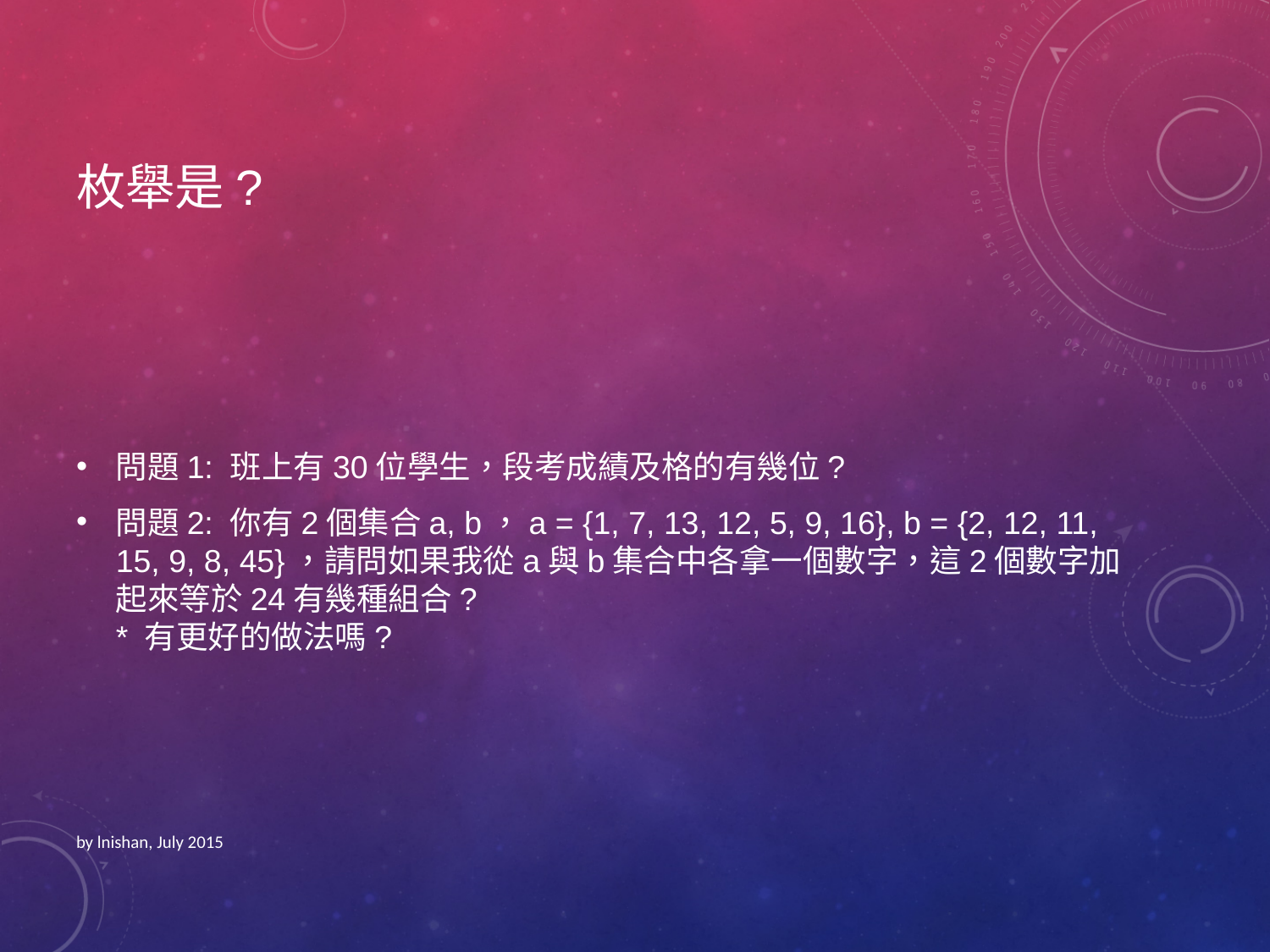

# 枚舉是?
問題1: 班上有30位學生，段考成績及格的有幾位?
問題2: 你有2個集合a, b，a = {1, 7, 13, 12, 5, 9, 16}, b = {2, 12, 11, 15, 9, 8, 45}，請問如果我從a與b集合中各拿一個數字，這2個數字加起來等於24有幾種組合?
* 有更好的做法嗎?
by lnishan, July 2015